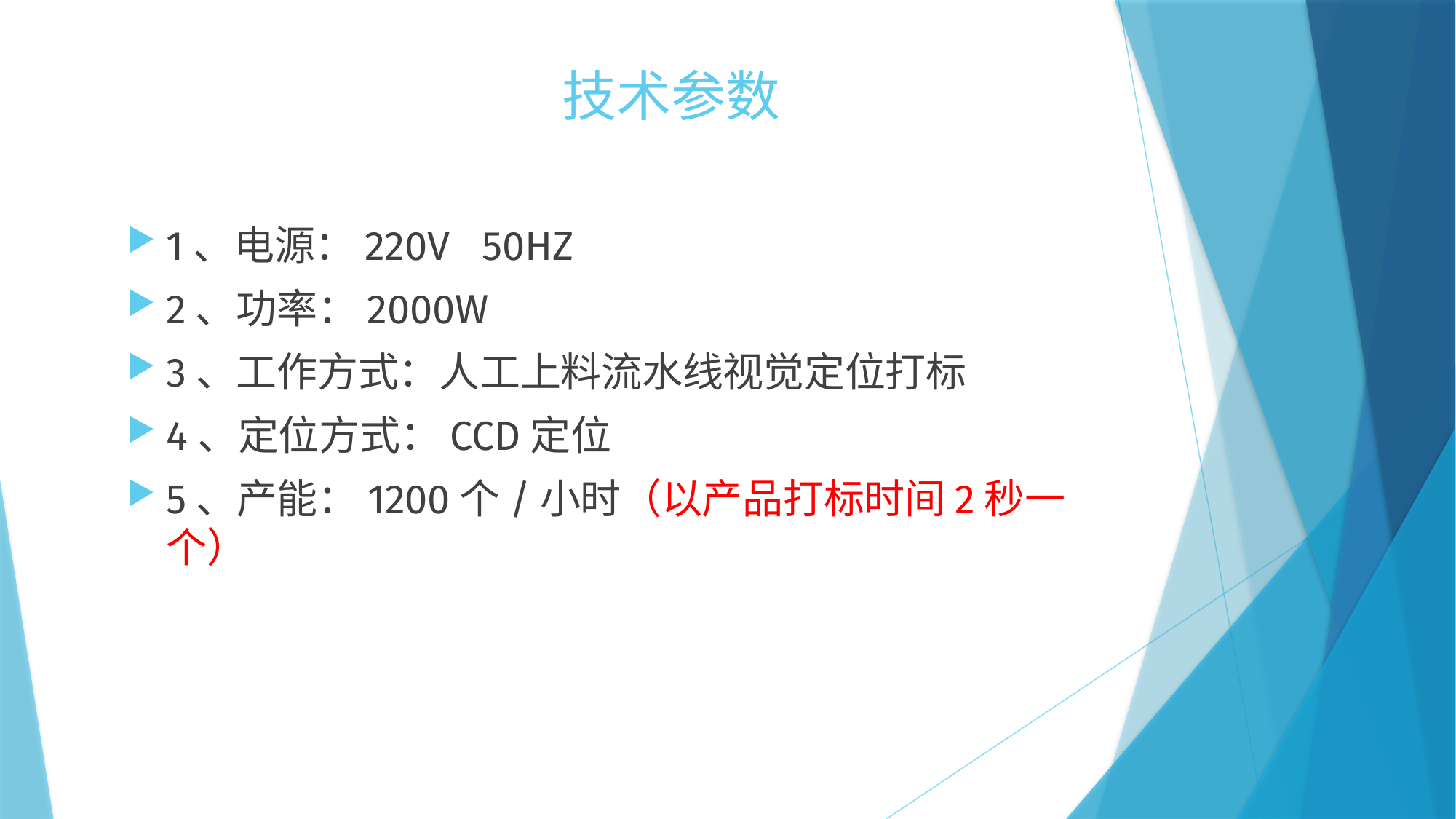

# 技术参数
1、电源：220V   50HZ
2、功率：2000W
3、工作方式：人工上料流水线视觉定位打标
4、定位方式：CCD定位
5、产能：1200个/小时（以产品打标时间2秒一个）